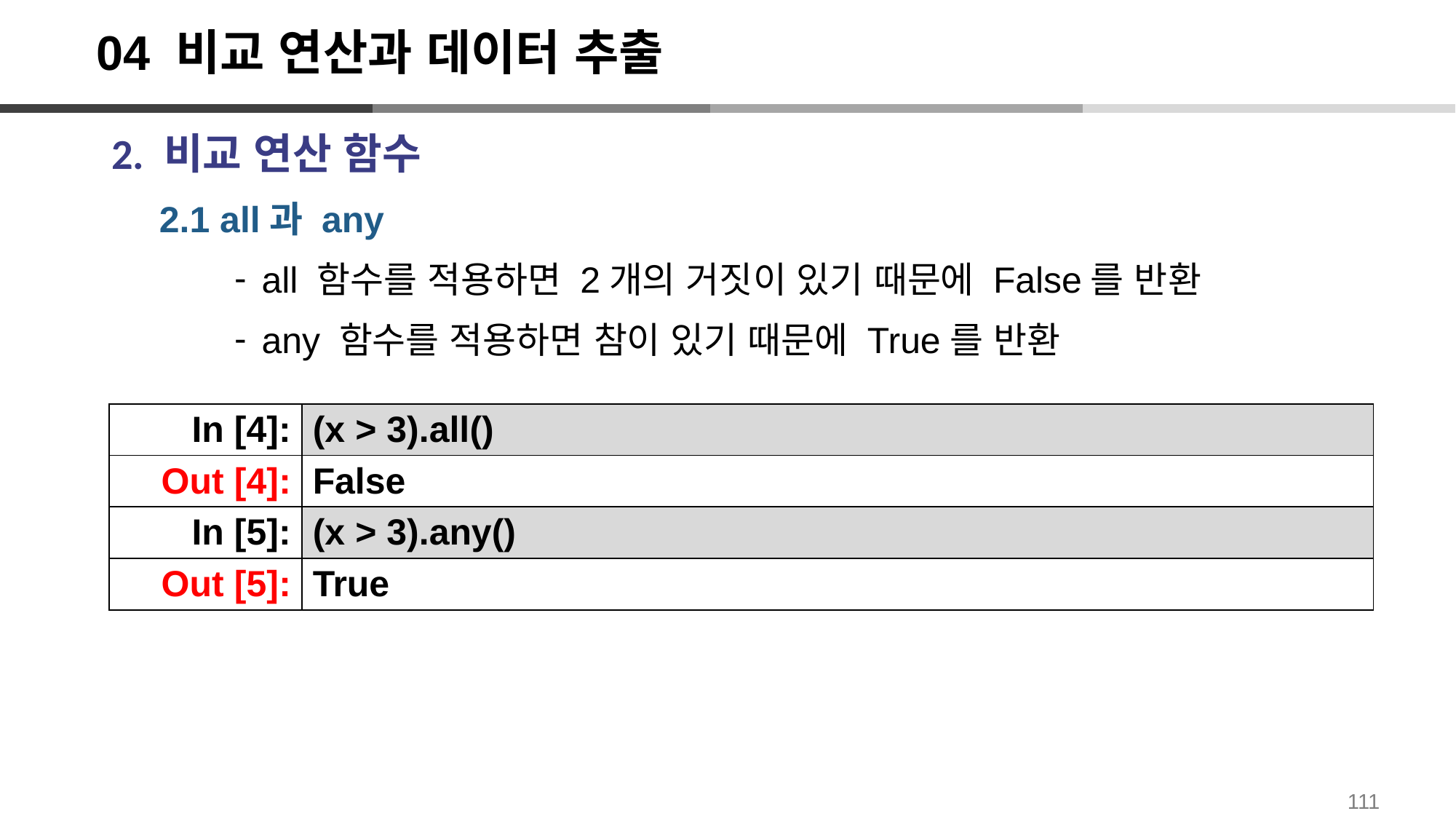

# 04 비교 연산과 데이터 추출
2. 비교 연산 함수
2.1 all과 any
all 함수를 적용하면 2개의 거짓이 있기 때문에 False를 반환
any 함수를 적용하면 참이 있기 때문에 True를 반환

| In [4]: | (x > 3).all() |
| --- | --- |
| Out [4]: | False |
| In [5]: | (x > 3).any() |
| Out [5]: | True |